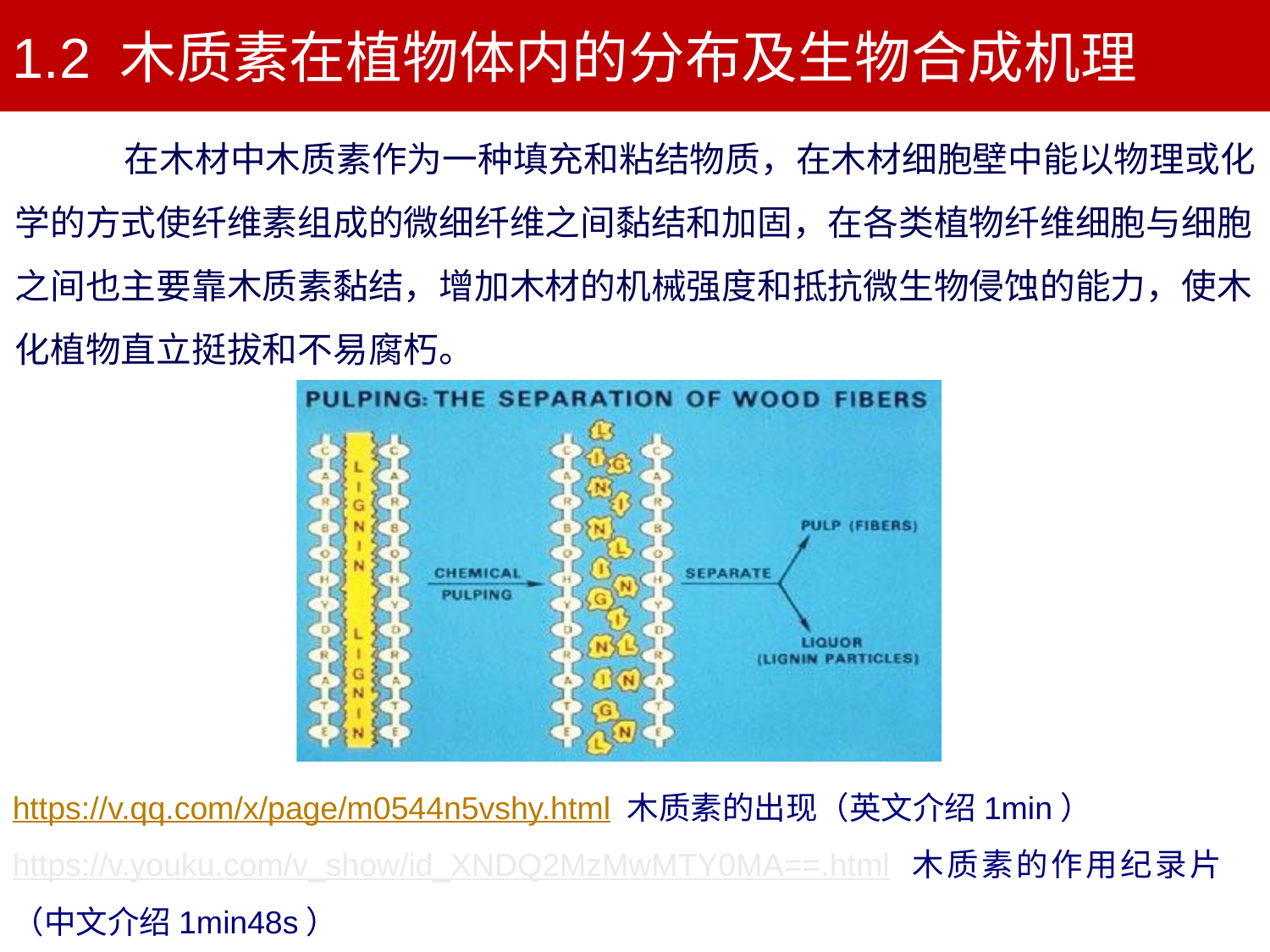

1.2 木质素在植物体内的分布及生物合成机理
在木材中木质素作为一种填充和粘结物质，在木材细胞壁中能以物理或化学的方式使纤维素组成的微细纤维之间黏结和加固，在各类植物纤维细胞与细胞之间也主要靠木质素黏结，增加木材的机械强度和抵抗微生物侵蚀的能力，使木化植物直立挺拔和不易腐朽。

https://v.qq.com/x/page/m0544n5vshy.html 木质素的出现（英文介绍1min）
https://v.youku.com/v_show/id_XNDQ2MzMwMTY0MA==.html 木质素的作用纪录片（中文介绍1min48s）